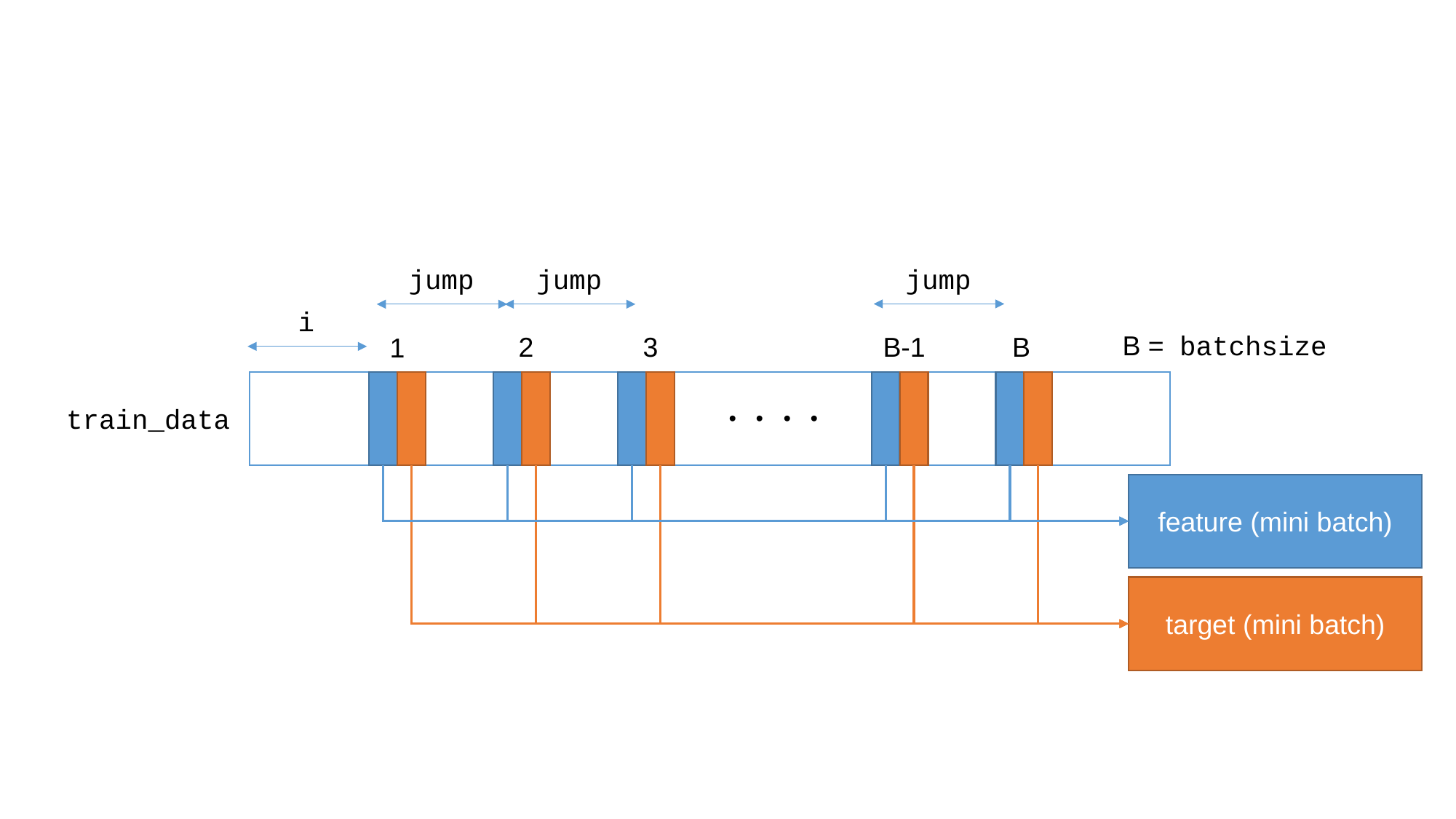

#
jump
jump
jump
i
B =  batchsize
2
3
B-1
B
1

・・・・
train_data
feature (mini batch)
target (mini batch)